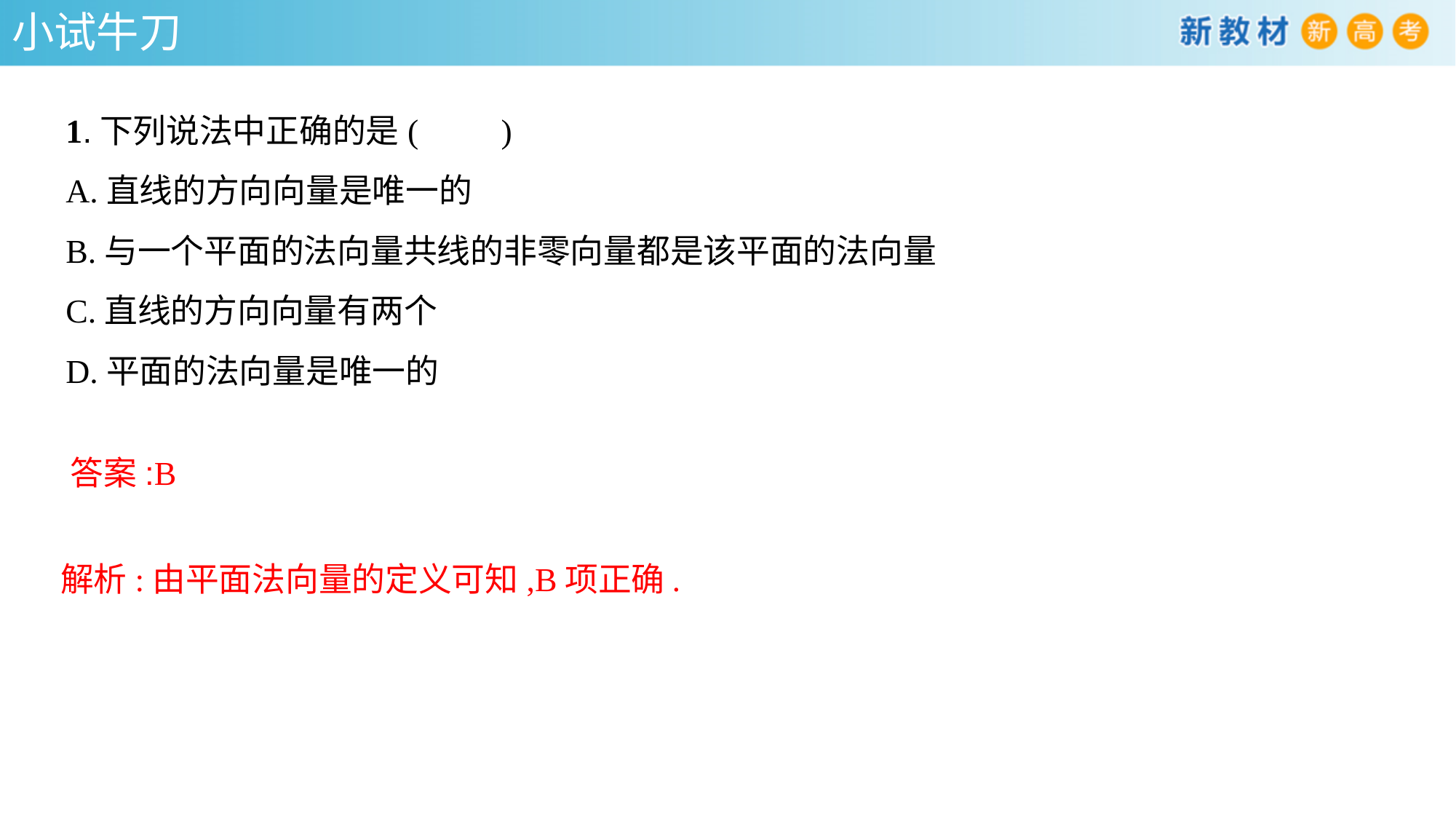

小试牛刀
1.下列说法中正确的是(　　)
A.直线的方向向量是唯一的
B.与一个平面的法向量共线的非零向量都是该平面的法向量
C.直线的方向向量有两个
D.平面的法向量是唯一的
答案:B
解析:由平面法向量的定义可知,B项正确.